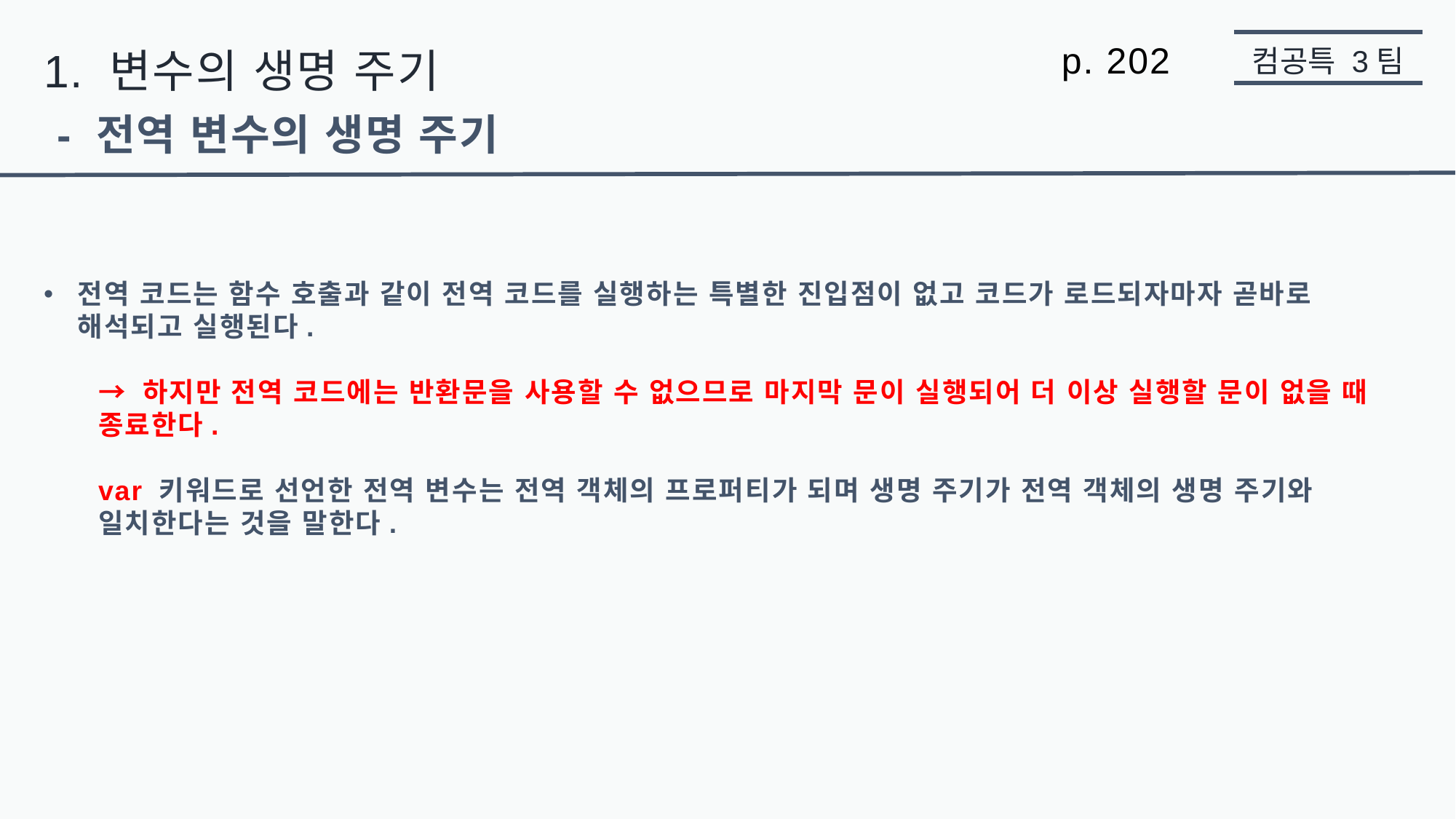

p. 202
1. 변수의 생명 주기
컴공특 3팀
 - 전역 변수의 생명 주기
전역 코드는 함수 호출과 같이 전역 코드를 실행하는 특별한 진입점이 없고 코드가 로드되자마자 곧바로 해석되고 실행된다.

→ 하지만 전역 코드에는 반환문을 사용할 수 없으므로 마지막 문이 실행되어 더 이상 실행할 문이 없을 때 종료한다.

var 키워드로 선언한 전역 변수는 전역 객체의 프로퍼티가 되며 생명 주기가 전역 객체의 생명 주기와 일치한다는 것을 말한다.